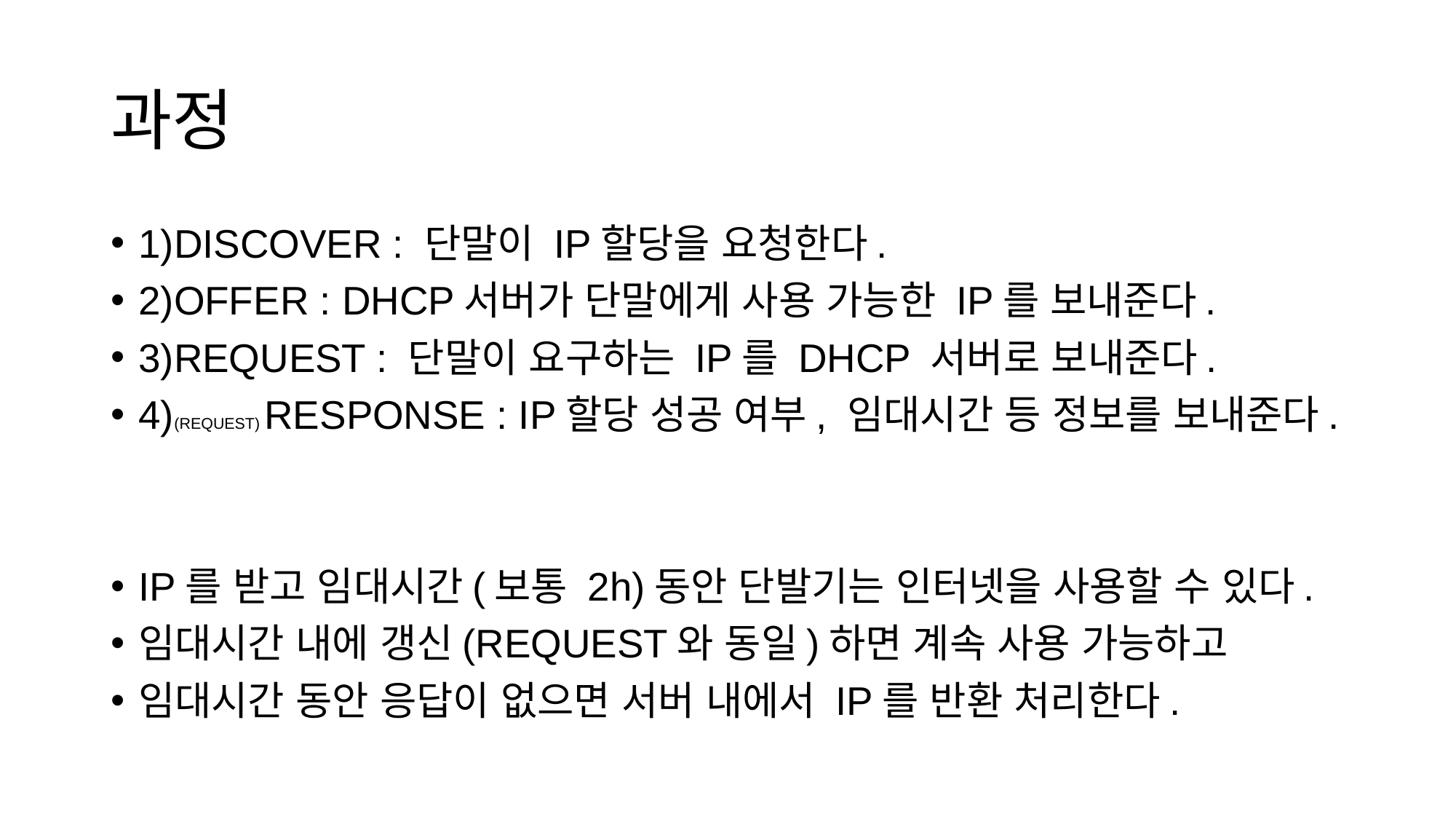

# 과정
1)DISCOVER : 단말이 IP할당을 요청한다.
2)OFFER : DHCP서버가 단말에게 사용 가능한 IP를 보내준다.
3)REQUEST : 단말이 요구하는 IP를 DHCP 서버로 보내준다.
4)(REQUEST) RESPONSE : IP할당 성공 여부, 임대시간 등 정보를 보내준다.

IP를 받고 임대시간(보통 2h)동안 단발기는 인터넷을 사용할 수 있다.
임대시간 내에 갱신(REQUEST와 동일)하면 계속 사용 가능하고
임대시간 동안 응답이 없으면 서버 내에서 IP를 반환 처리한다.